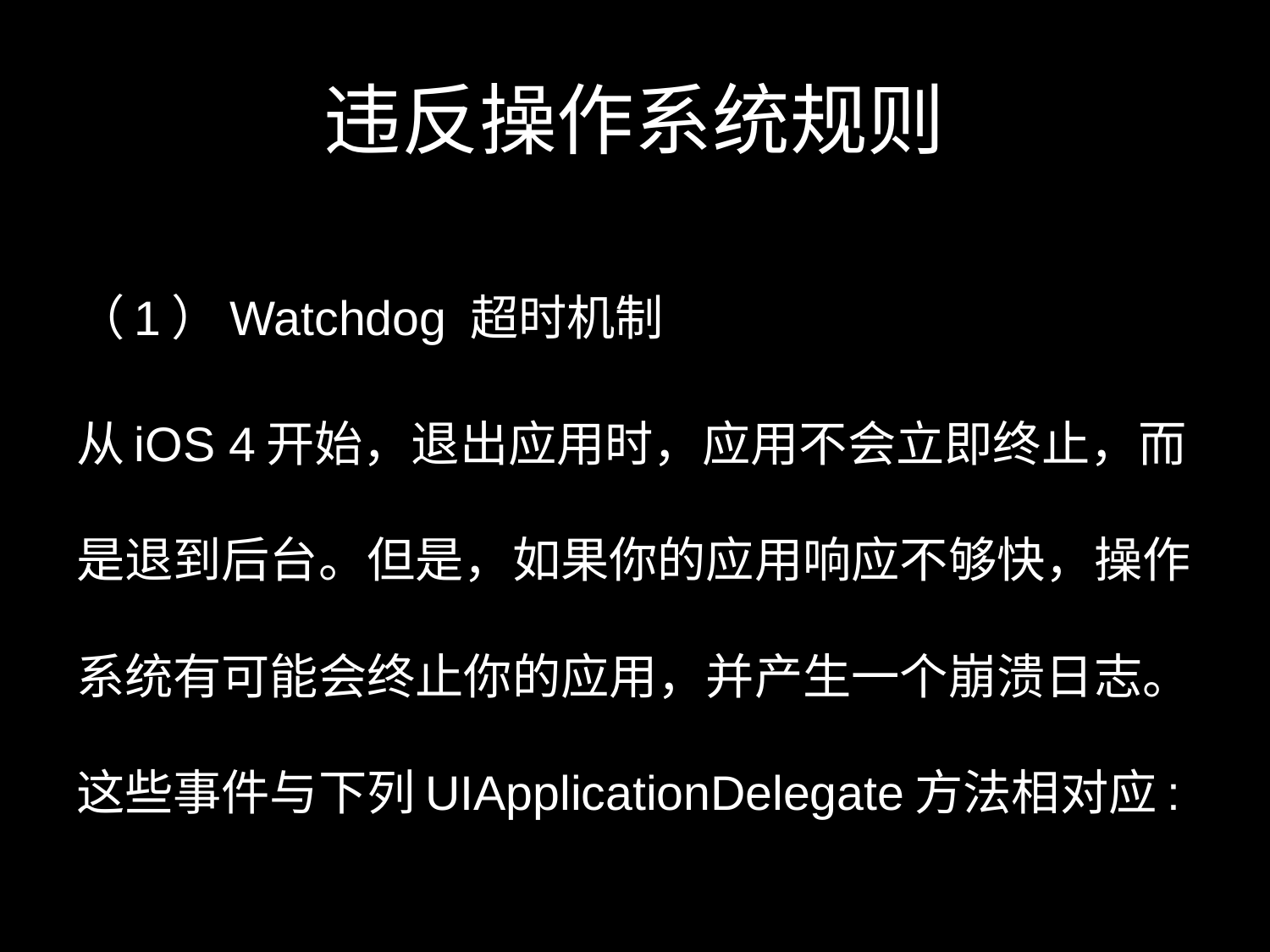

# 违反操作系统规则
（1）Watchdog 超时机制
从iOS 4开始，退出应用时，应用不会立即终止，而是退到后台。但是，如果你的应用响应不够快，操作系统有可能会终止你的应用，并产生一个崩溃日志。这些事件与下列UIApplicationDelegate方法相对应: